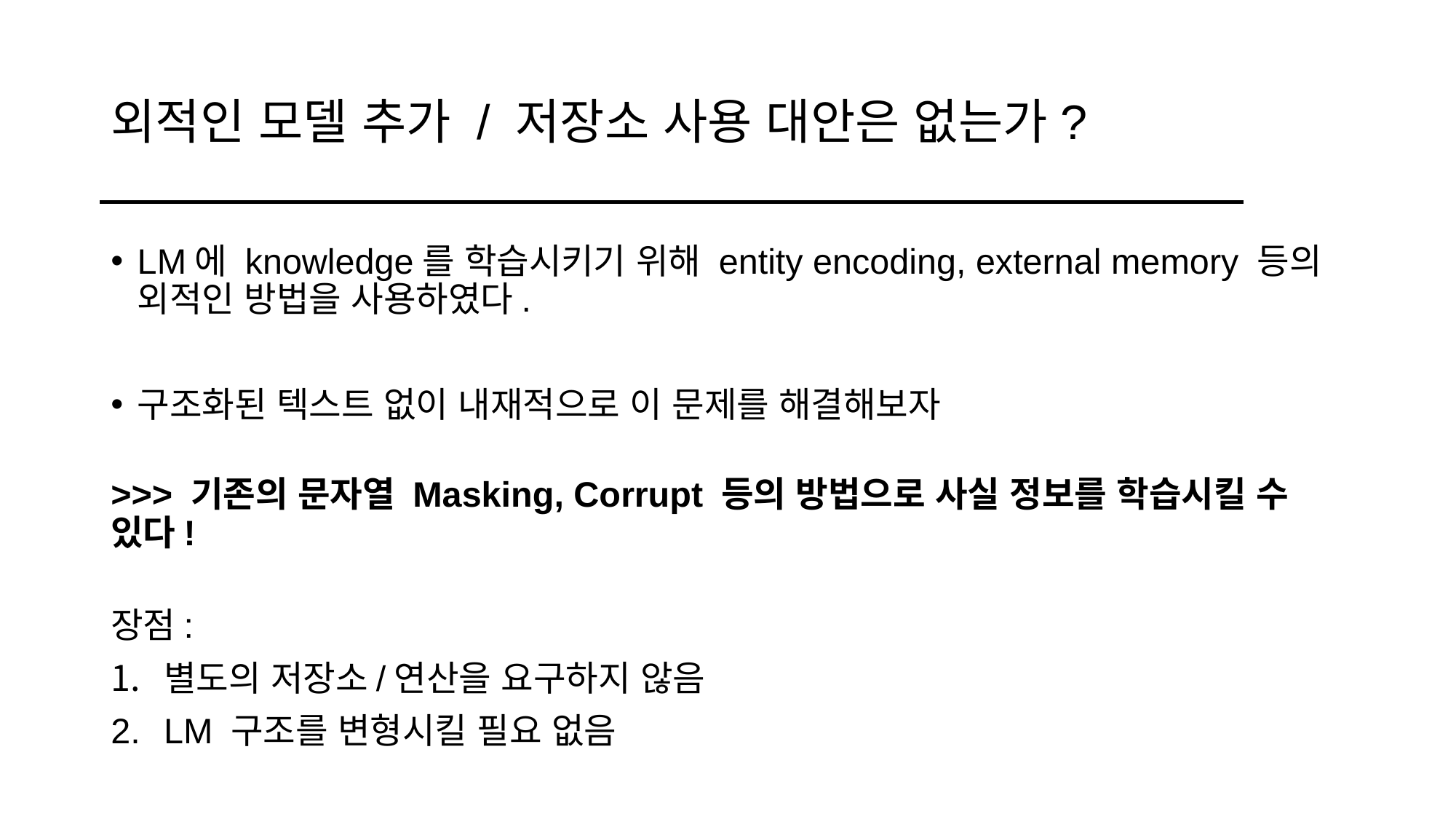

# 외적인 모델 추가 / 저장소 사용 대안은 없는가?
LM에 knowledge를 학습시키기 위해 entity encoding, external memory 등의 외적인 방법을 사용하였다.

구조화된 텍스트 없이 내재적으로 이 문제를 해결해보자

>>> 기존의 문자열 Masking, Corrupt 등의 방법으로 사실 정보를 학습시킬 수 있다!

장점:
별도의 저장소/연산을 요구하지 않음
LM 구조를 변형시킬 필요 없음